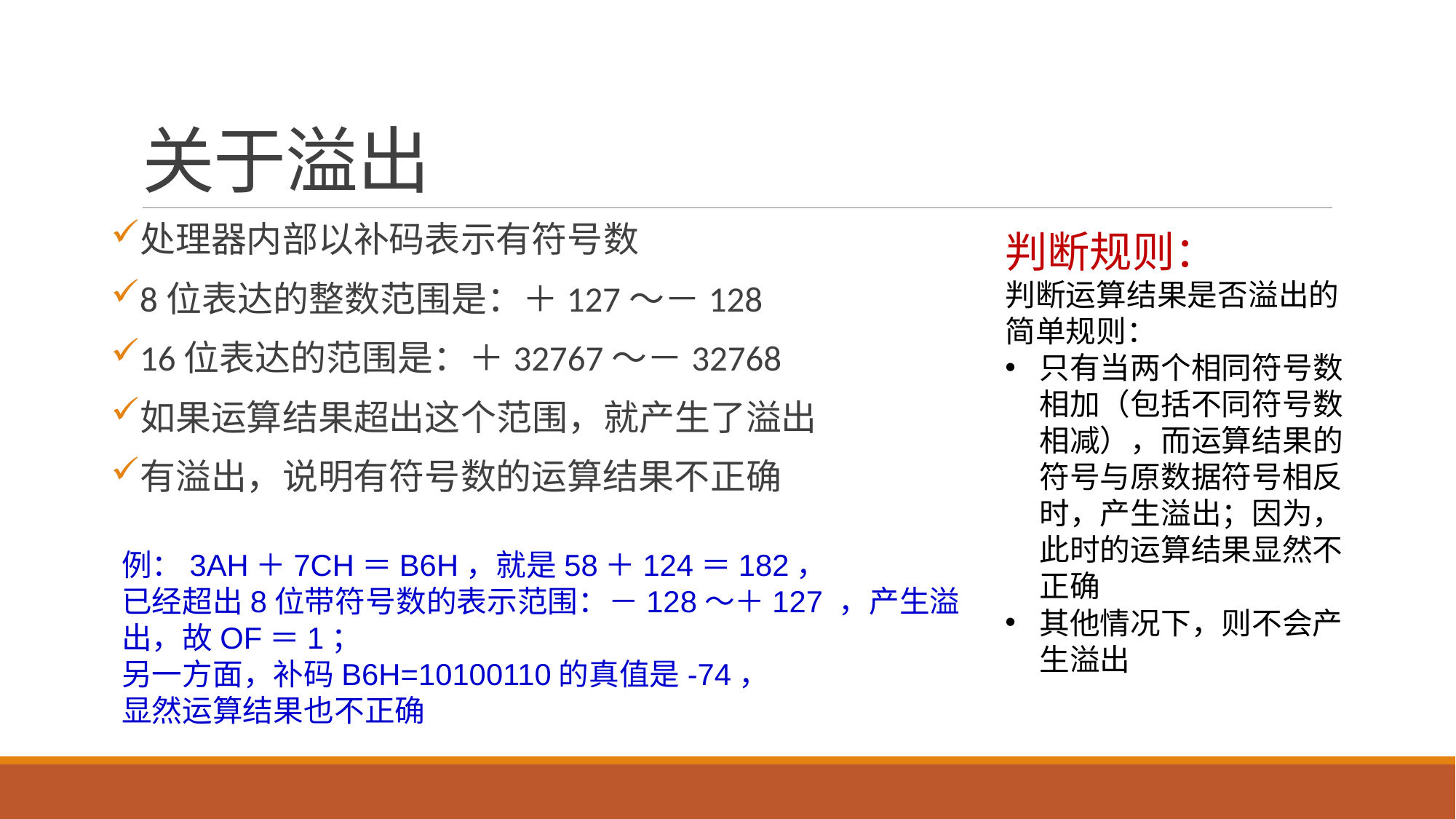

# 关于溢出
处理器内部以补码表示有符号数
8位表达的整数范围是：＋127～－128
16位表达的范围是：＋32767～－32768
如果运算结果超出这个范围，就产生了溢出
有溢出，说明有符号数的运算结果不正确
判断规则：
判断运算结果是否溢出的简单规则：
只有当两个相同符号数相加（包括不同符号数相减），而运算结果的符号与原数据符号相反时，产生溢出；因为，此时的运算结果显然不正确
其他情况下，则不会产生溢出
例：3AH＋7CH＝B6H，就是58＋124＝182，
已经超出8位带符号数的表示范围：－128～＋127 ，产生溢出，故OF＝1；
另一方面，补码B6H=10100110的真值是-74，
显然运算结果也不正确